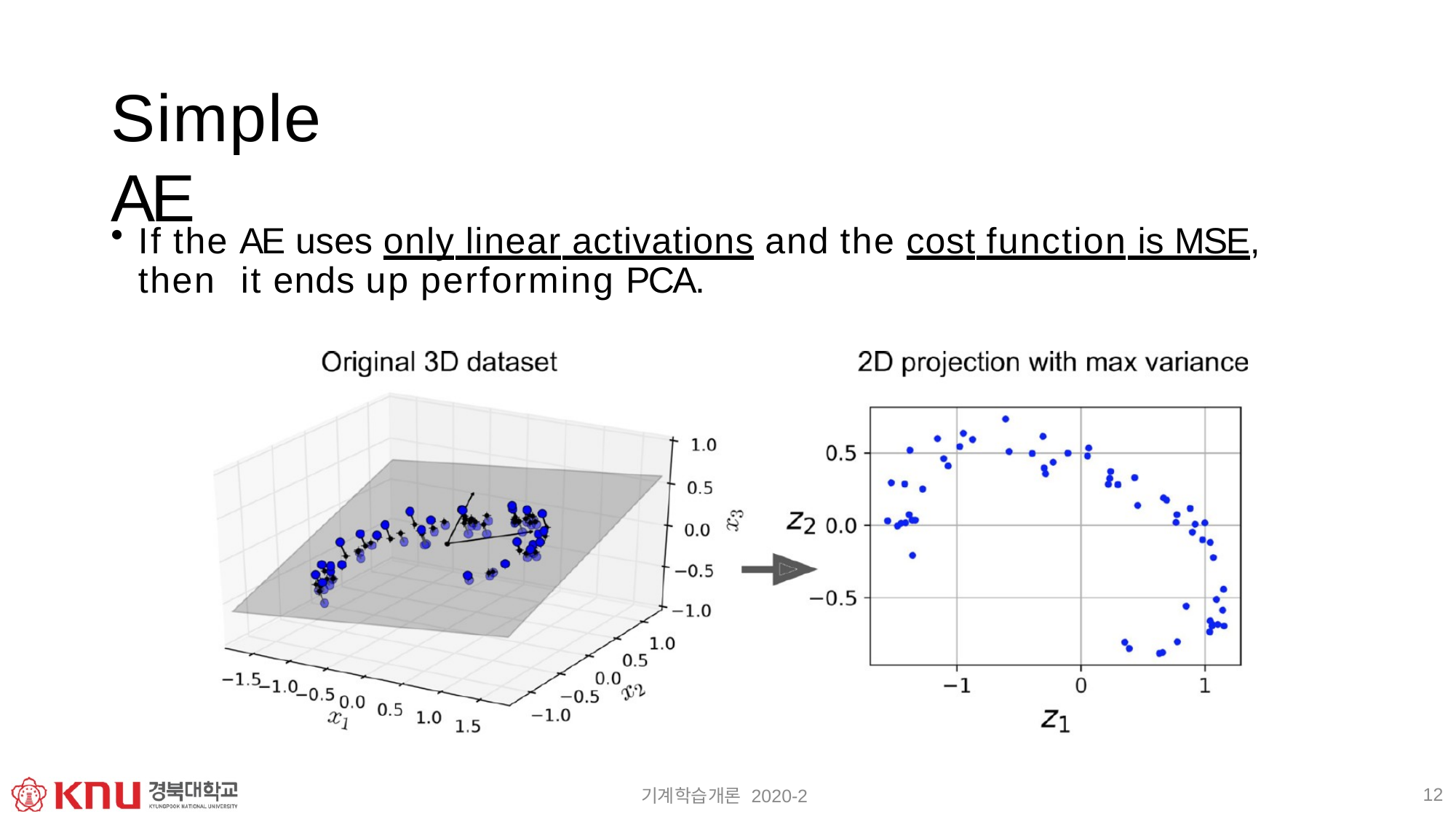

# Simple AE
If the AE uses only linear activations and the cost function is MSE, then  it ends up performing PCA.

12
기계학습개론 2020-2